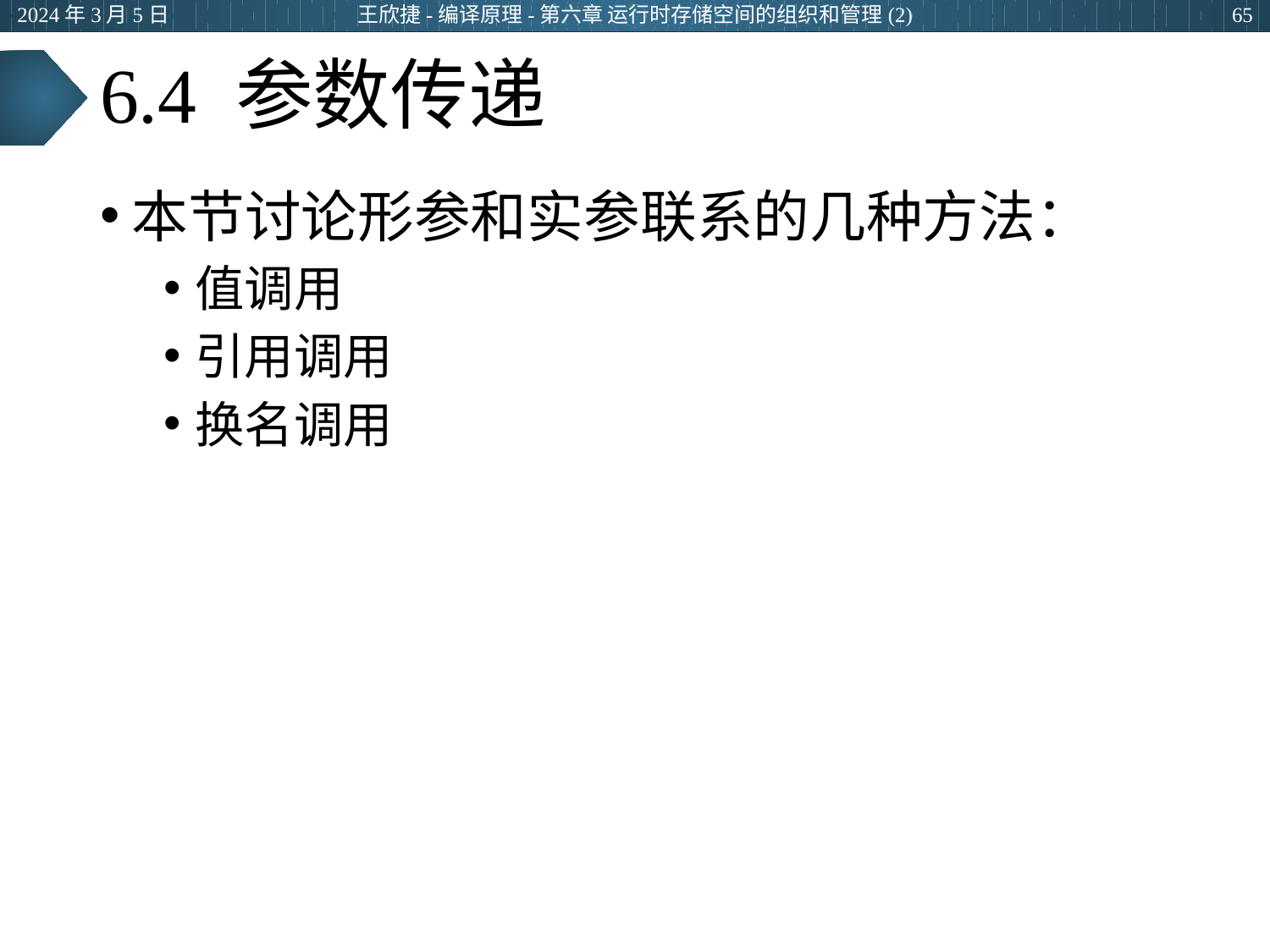

王欣捷-编译原理-第六章 运行时存储空间的组织和管理(2)
2024年3月5日
65
# 6.4 参数传递
本节讨论形参和实参联系的几种方法：
值调用
引用调用
换名调用